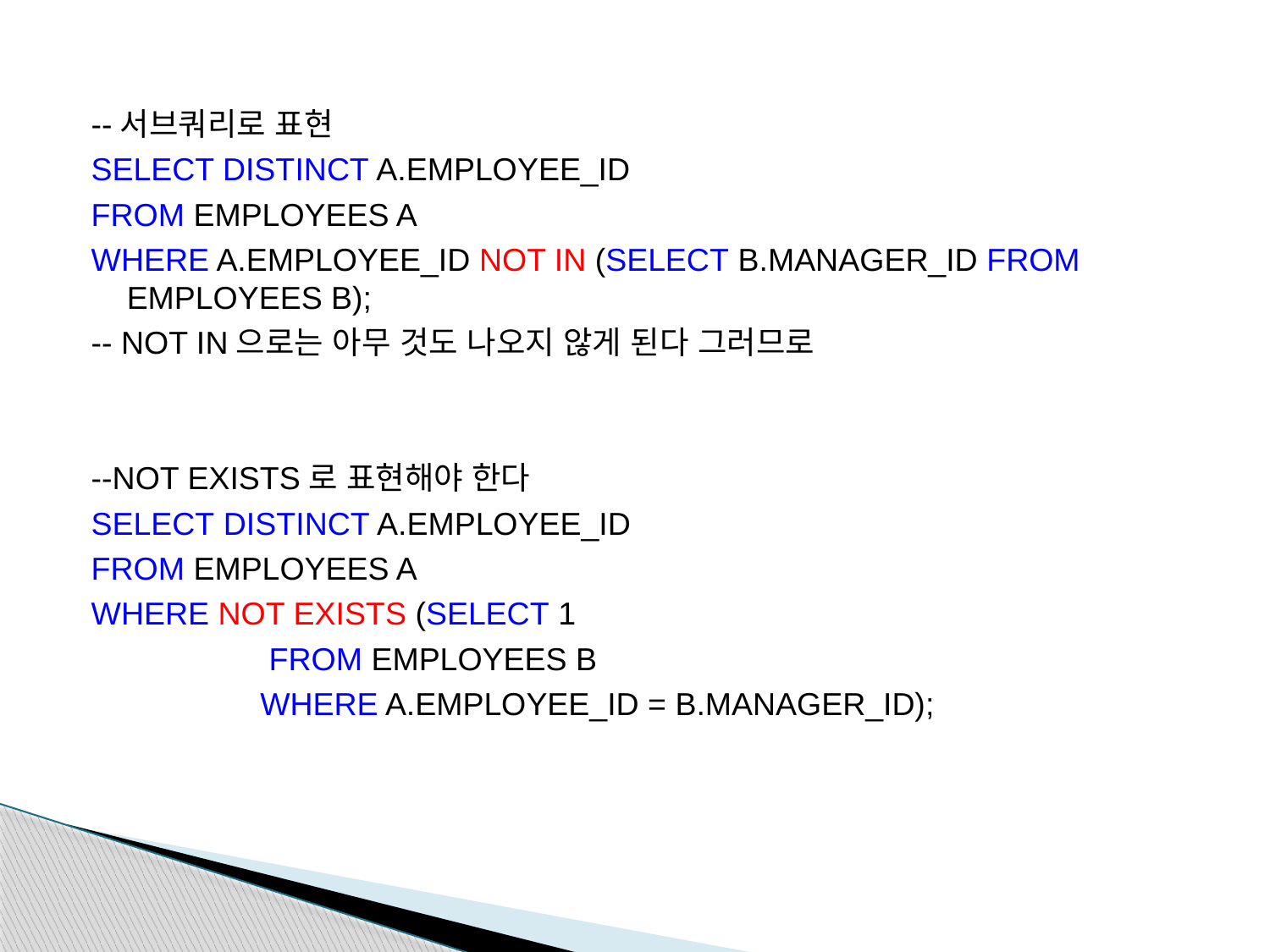

--서브쿼리로 표현
SELECT DISTINCT A.EMPLOYEE_ID
FROM EMPLOYEES A
WHERE A.EMPLOYEE_ID NOT IN (SELECT B.MANAGER_ID FROM EMPLOYEES B);
-- NOT IN으로는 아무 것도 나오지 않게 된다 그러므로

--NOT EXISTS로 표현해야 한다
SELECT DISTINCT A.EMPLOYEE_ID
FROM EMPLOYEES A
WHERE NOT EXISTS (SELECT 1
                    FROM EMPLOYEES B
                   WHERE A.EMPLOYEE_ID = B.MANAGER_ID);